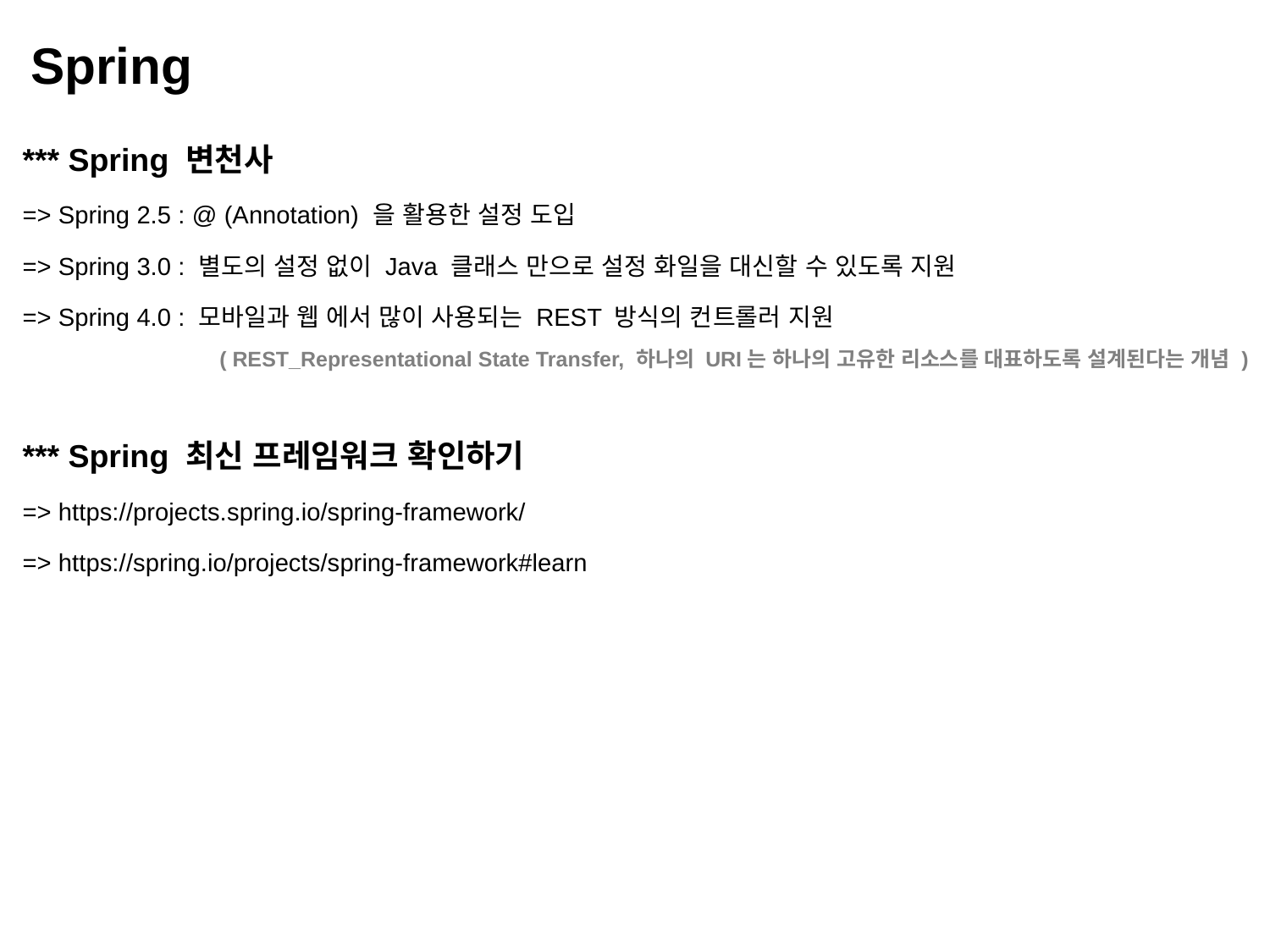

# Spring
*** Spring 변천사
=> Spring 2.5 : @ (Annotation) 을 활용한 설정 도입
=> Spring 3.0 : 별도의 설정 없이 Java 클래스 만으로 설정 화일을 대신할 수 있도록 지원
=> Spring 4.0 : 모바일과 웹 에서 많이 사용되는 REST 방식의 컨트롤러 지원
	     ( REST_Representational State Transfer, 하나의 URI는 하나의 고유한 리소스를 대표하도록 설계된다는 개념 )

*** Spring 최신 프레임워크 확인하기
=> https://projects.spring.io/spring-framework/
=> https://spring.io/projects/spring-framework#learn